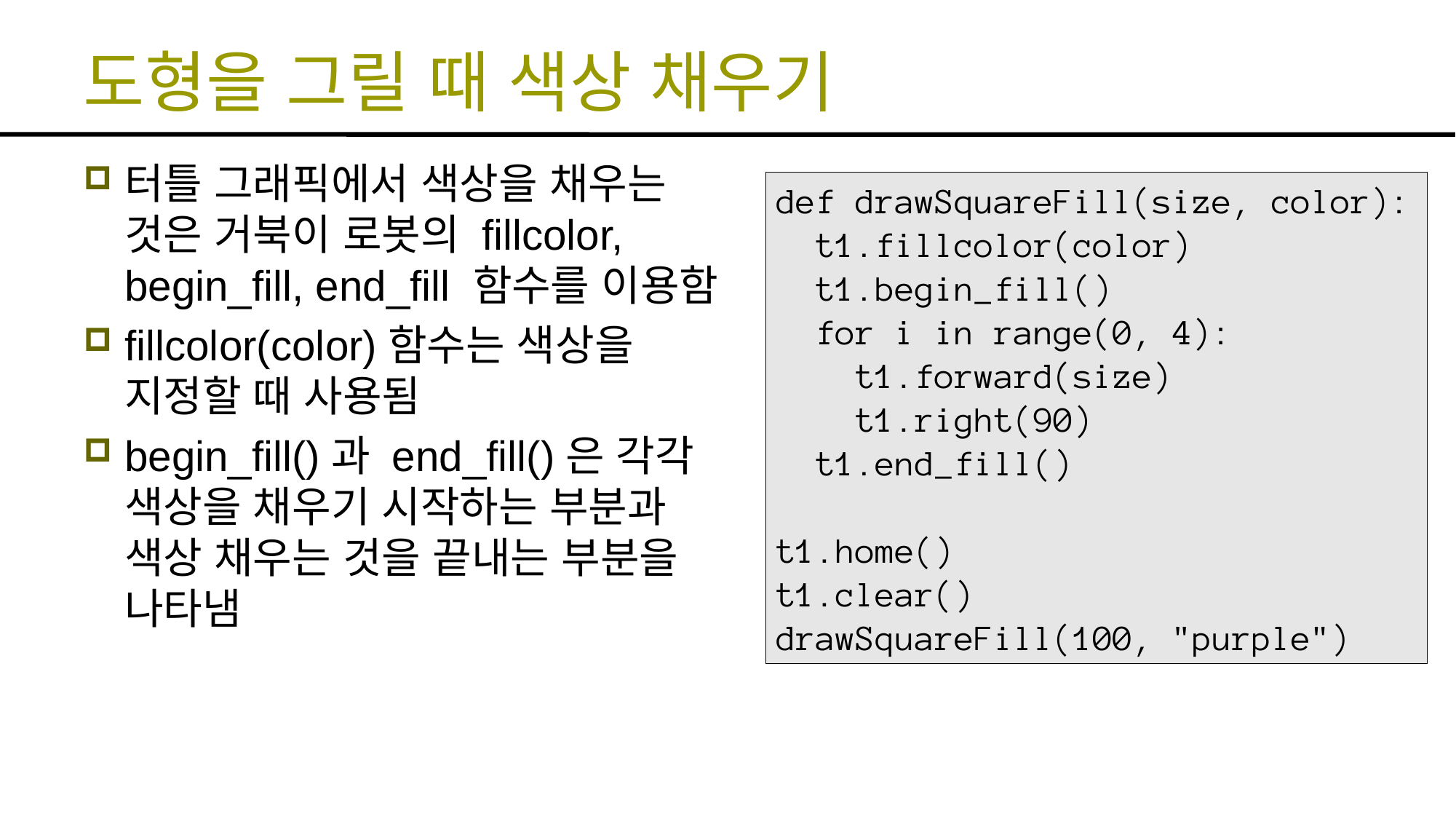

# 도형을 그릴 때 색상 채우기
터틀 그래픽에서 색상을 채우는 것은 거북이 로봇의 fillcolor, begin_fill, end_fill 함수를 이용함
fillcolor(color)함수는 색상을 지정할 때 사용됨
begin_fill()과 end_fill()은 각각 색상을 채우기 시작하는 부분과 색상 채우는 것을 끝내는 부분을 나타냄

def drawSquareFill(size, color):
  t1.fillcolor(color)
  t1.begin_fill()
  for i in range(0, 4):
    t1.forward(size)
    t1.right(90)
  t1.end_fill()

t1.home()
t1.clear()
drawSquareFill(100, "purple")